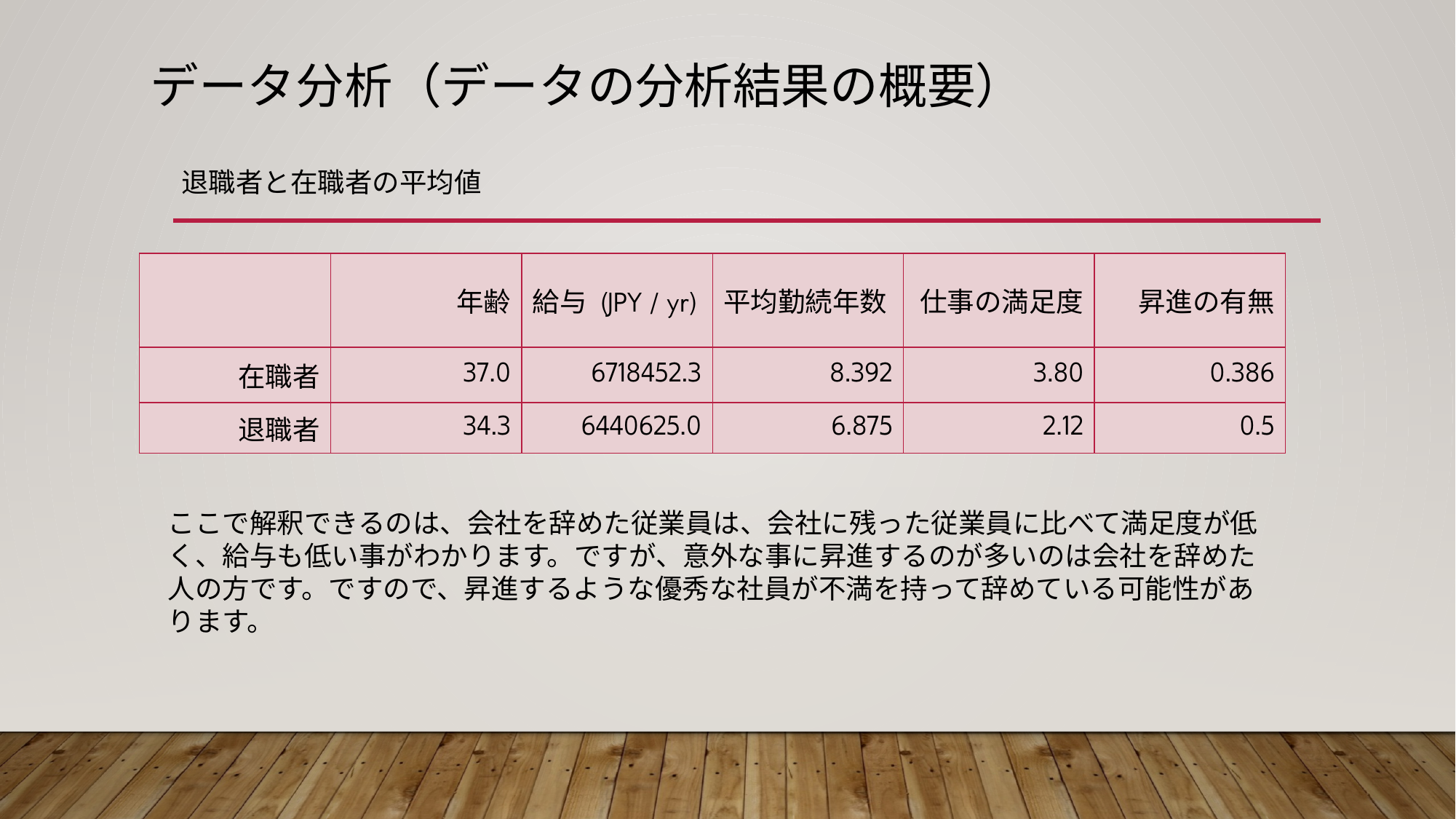

Show 102550100 per page

# データ分析（データの分析結果の概要）
退職者と在職者の平均値
|  | 年齢 | 給与 (JPY / yr) | 平均勤続年数 | 仕事の満足度 | 昇進の有無 |
| --- | --- | --- | --- | --- | --- |
| 在職者 | 37.0 | 6718452.3 | 8.392 | 3.80 | 0.386 |
| 退職者 | 34.3 | 6440625.0 | 6.875 | 2.12 | 0.5 |
ここで解釈できるのは、会社を辞めた従業員は、会社に残った従業員に比べて満足度が低く、給与も低い事がわかります。ですが、意外な事に昇進するのが多いのは会社を辞めた人の方です。ですので、昇進するような優秀な社員が不満を持って辞めている可能性があります。